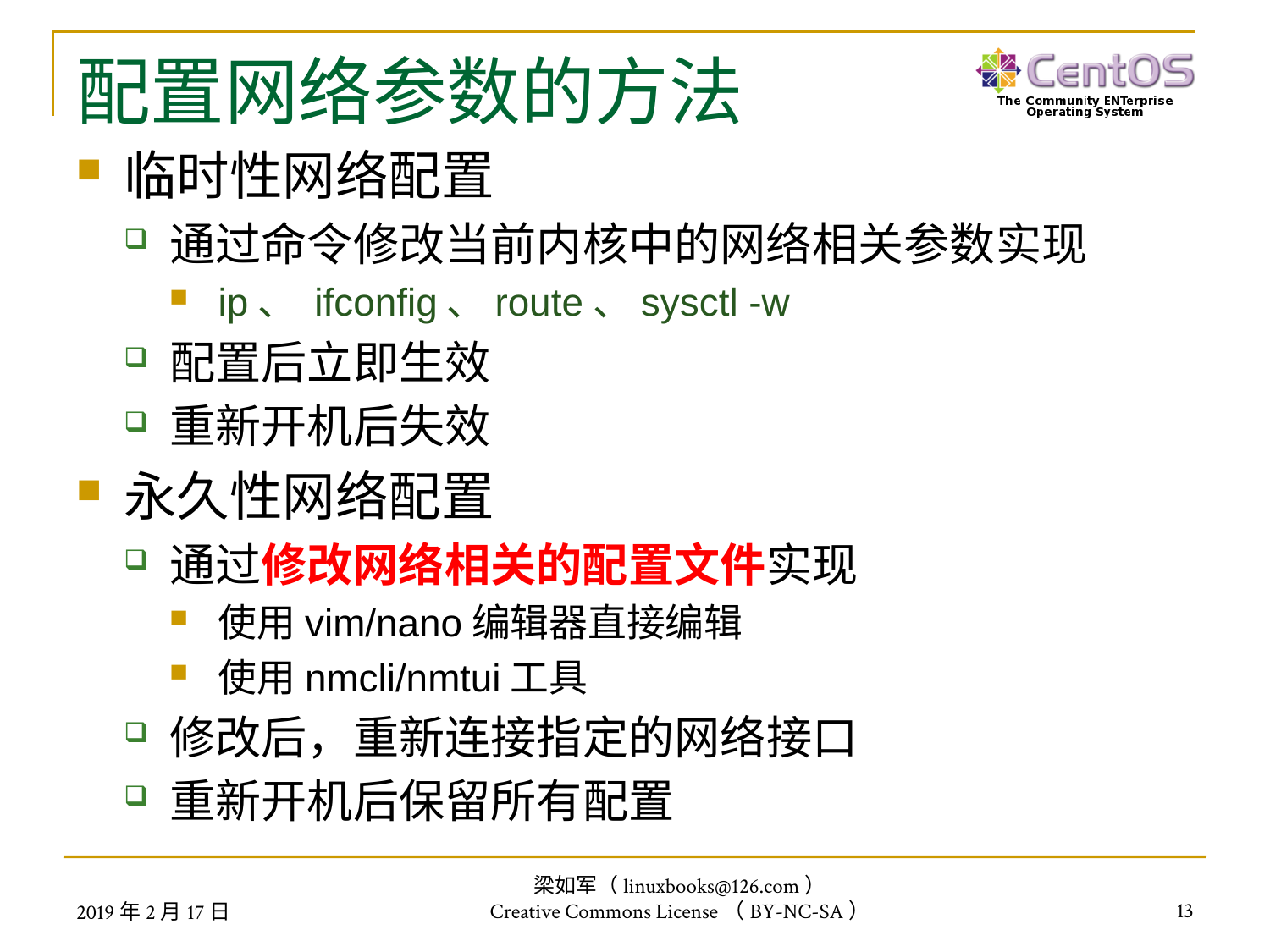

# 配置网络参数的方法
临时性网络配置
通过命令修改当前内核中的网络相关参数实现
ip、 ifconfig、route、sysctl -w
配置后立即生效
重新开机后失效
永久性网络配置
通过修改网络相关的配置文件实现
使用vim/nano编辑器直接编辑
使用nmcli/nmtui工具
修改后，重新连接指定的网络接口
重新开机后保留所有配置

梁如军（linuxbooks@126.com）
Creative Commons License（BY-NC-SA）
2019年2月17日
13